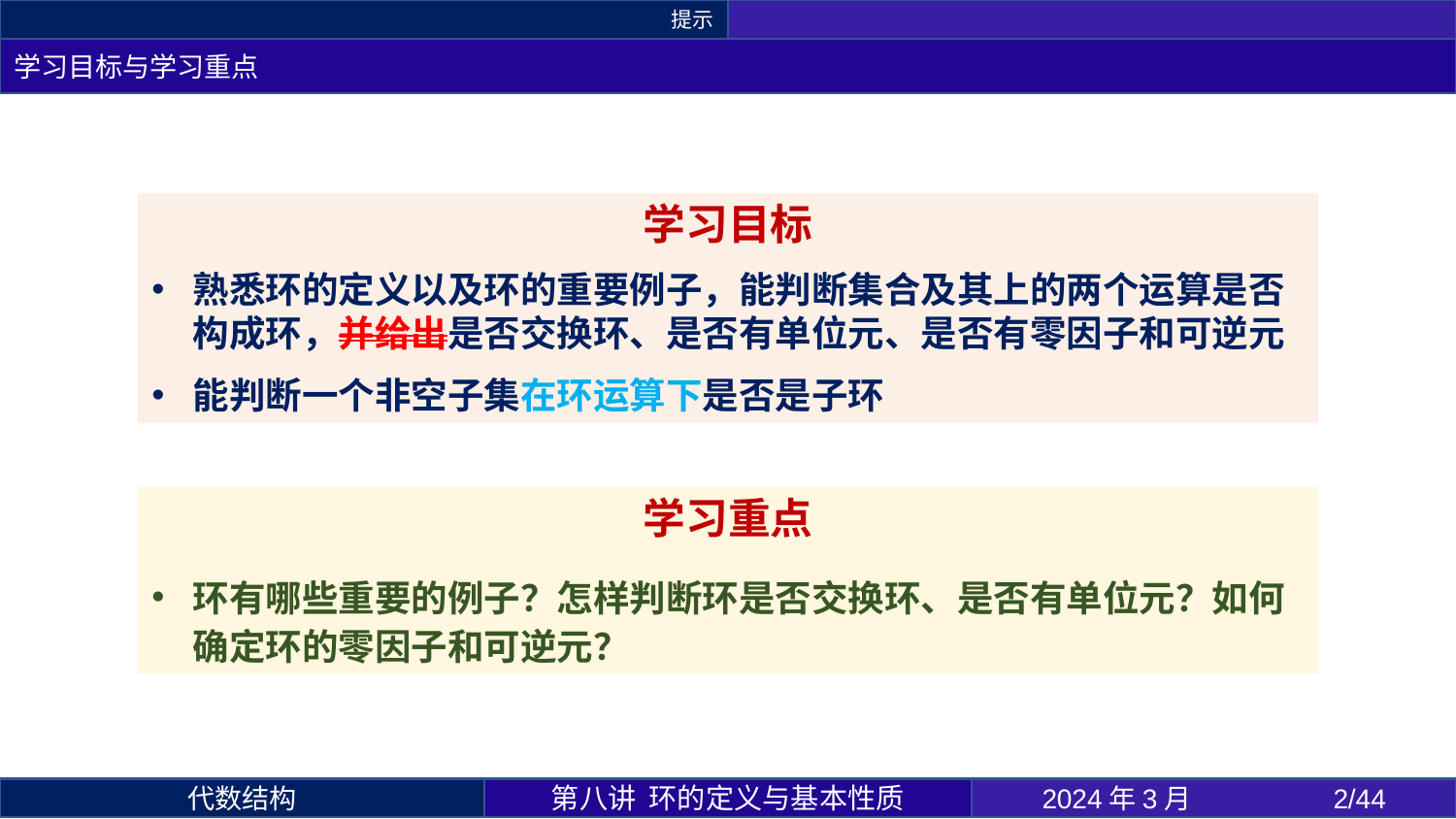

提示
学习目标与学习重点
学习目标
熟悉环的定义以及环的重要例子，能判断集合及其上的两个运算是否构成环，并给出是否交换环、是否有单位元、是否有零因子和可逆元
能判断一个非空子集在环运算下是否是子环
学习重点
环有哪些重要的例子？怎样判断环是否交换环、是否有单位元？如何确定环的零因子和可逆元？
第八讲  环的定义与基本性质
2024年3月 	2/44
代数结构